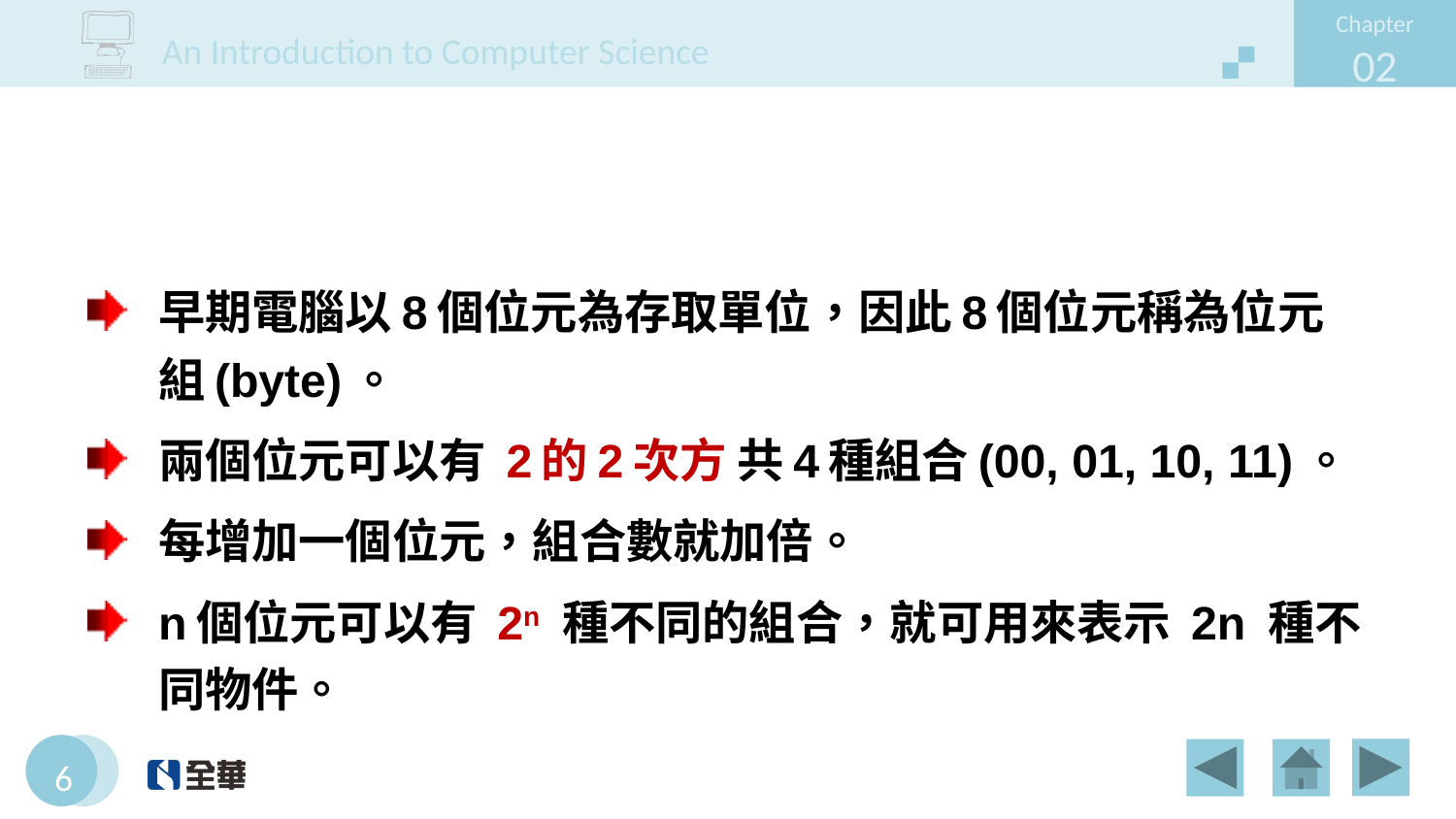

#
早期電腦以8個位元為存取單位，因此8個位元稱為位元組(byte)。
兩個位元可以有 2的2次方 共4種組合(00, 01, 10, 11)。
每增加一個位元，組合數就加倍。
n個位元可以有 2n 種不同的組合，就可用來表示 2n 種不同物件。